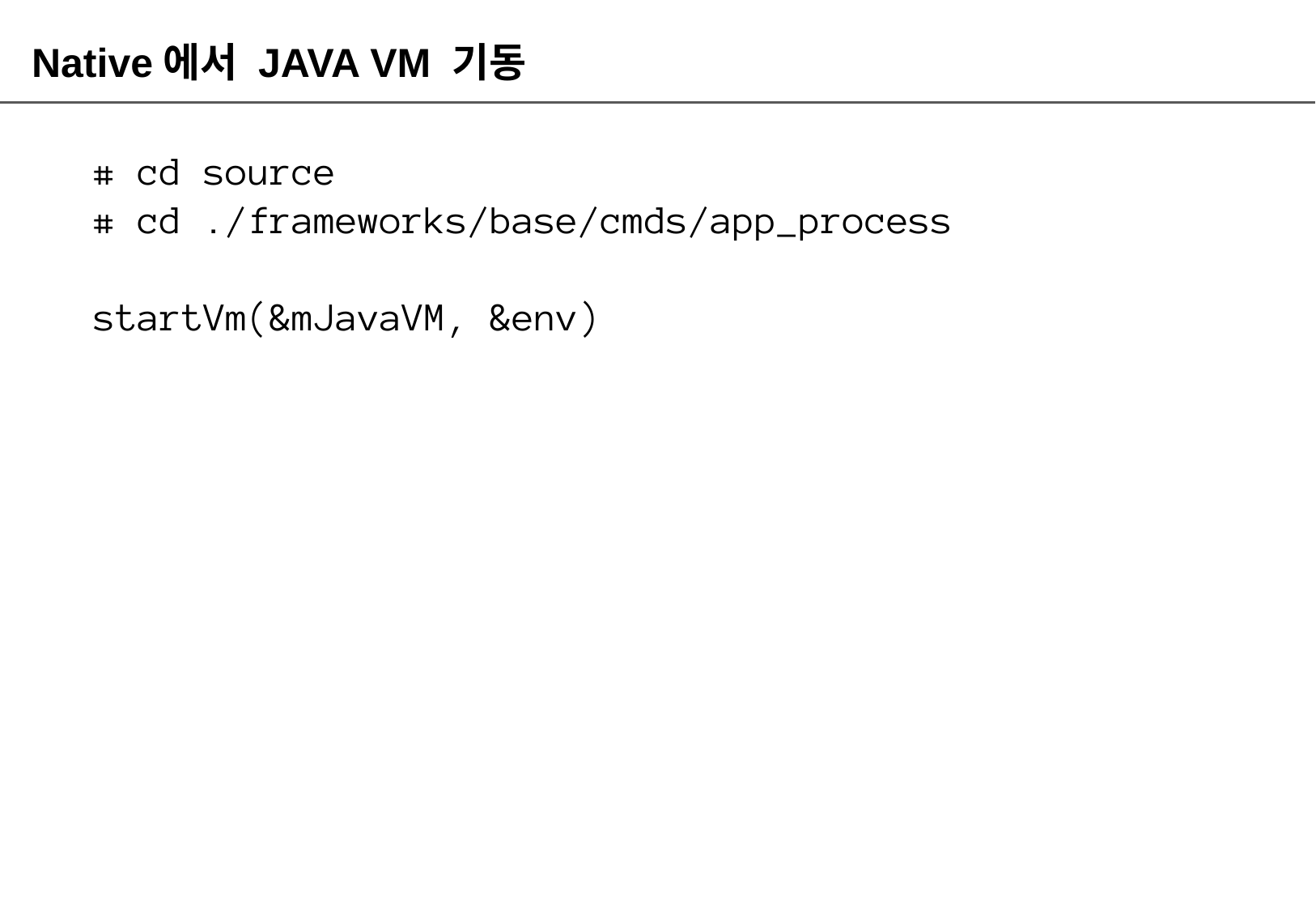

# Native에서 JAVA VM 기동
# cd source
# cd ./frameworks/base/cmds/app_process

startVm(&mJavaVM, &env)